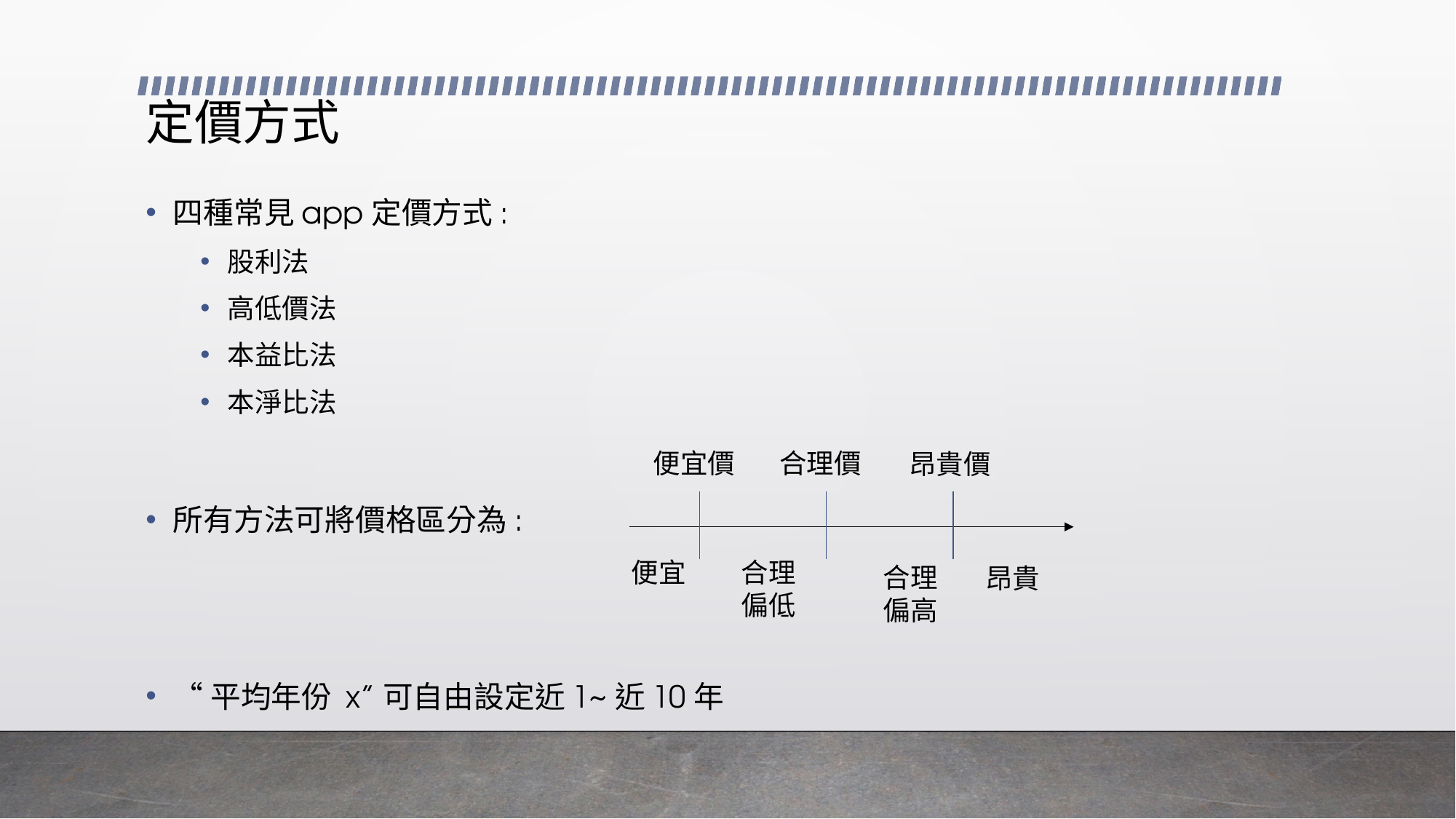

# 定價方式
四種常見app定價方式:
股利法
高低價法
本益比法
本淨比法

所有方法可將價格區分為:

“平均年份 x”可自由設定近1~近10年

便宜價
合理價
昂貴價
合理偏低
便宜
合理偏高
昂貴